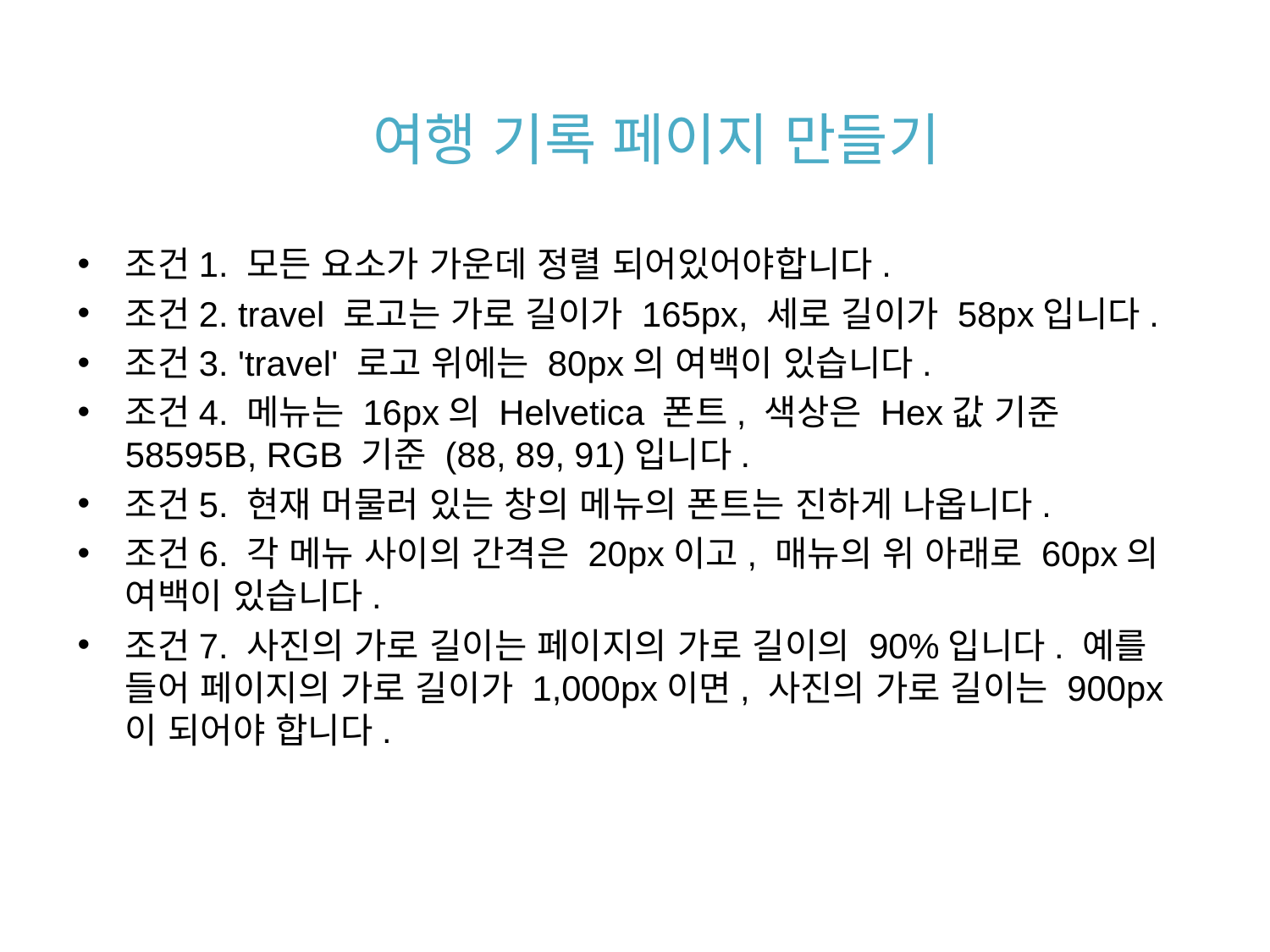

여행 기록 페이지 만들기

조건1. 모든 요소가 가운데 정렬 되어있어야합니다.
조건2. travel 로고는 가로 길이가 165px, 세로 길이가 58px입니다.
조건3. 'travel' 로고 위에는 80px의 여백이 있습니다.
조건4. 메뉴는 16px의 Helvetica 폰트, 색상은 Hex값 기준 58595B, RGB 기준 (88, 89, 91)입니다.
조건5. 현재 머물러 있는 창의 메뉴의 폰트는 진하게 나옵니다.
조건6. 각 메뉴 사이의 간격은 20px이고, 매뉴의 위 아래로 60px의 여백이 있습니다.
조건7. 사진의 가로 길이는 페이지의 가로 길이의 90%입니다. 예를 들어 페이지의 가로 길이가 1,000px이면, 사진의 가로 길이는 900px이 되어야 합니다.